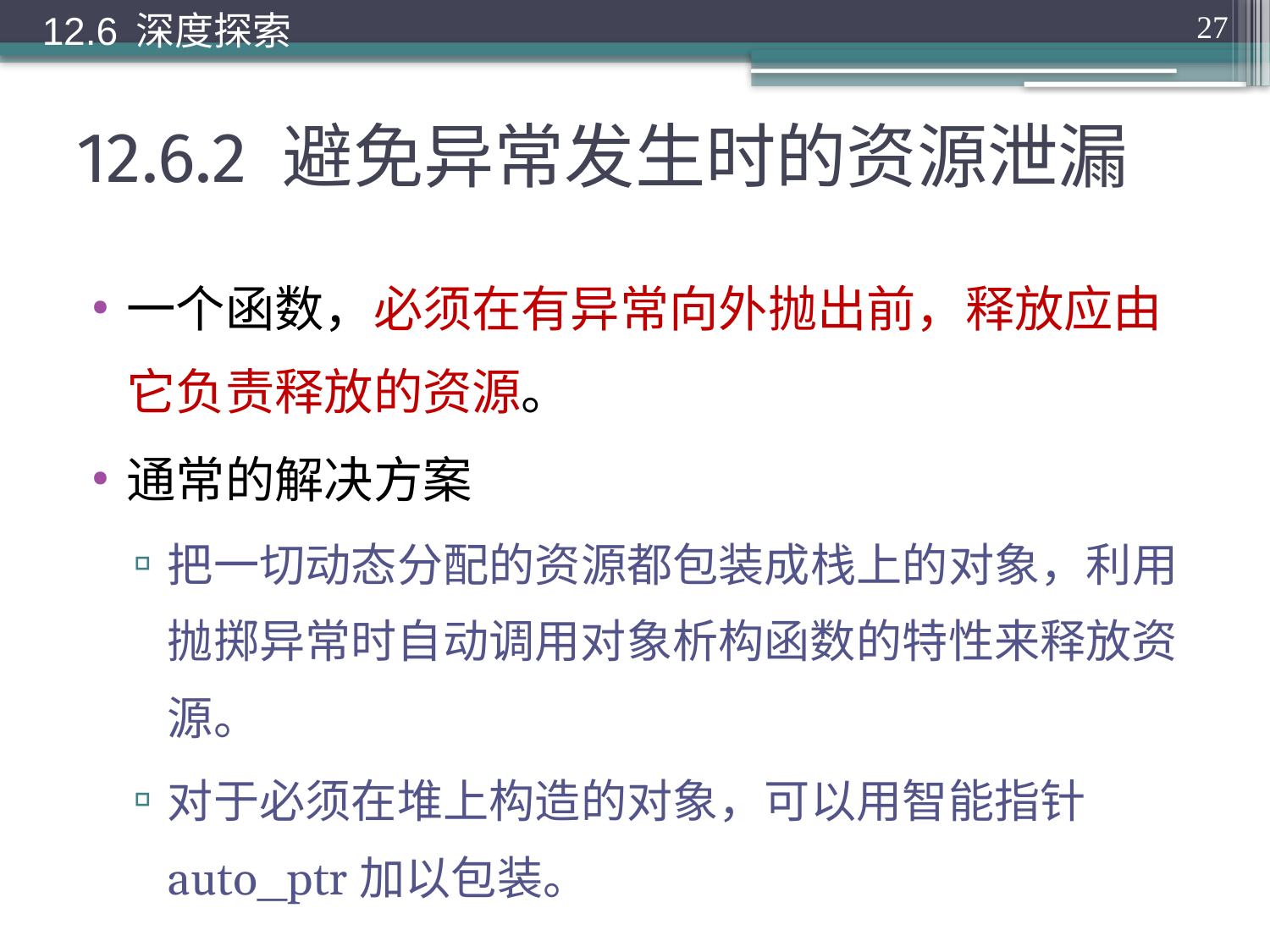

12.6 深度探索
27
# 12.6.2 避免异常发生时的资源泄漏
一个函数，必须在有异常向外抛出前，释放应由它负责释放的资源。
通常的解决方案
把一切动态分配的资源都包装成栈上的对象，利用抛掷异常时自动调用对象析构函数的特性来释放资源。
对于必须在堆上构造的对象，可以用智能指针auto_ptr加以包装。